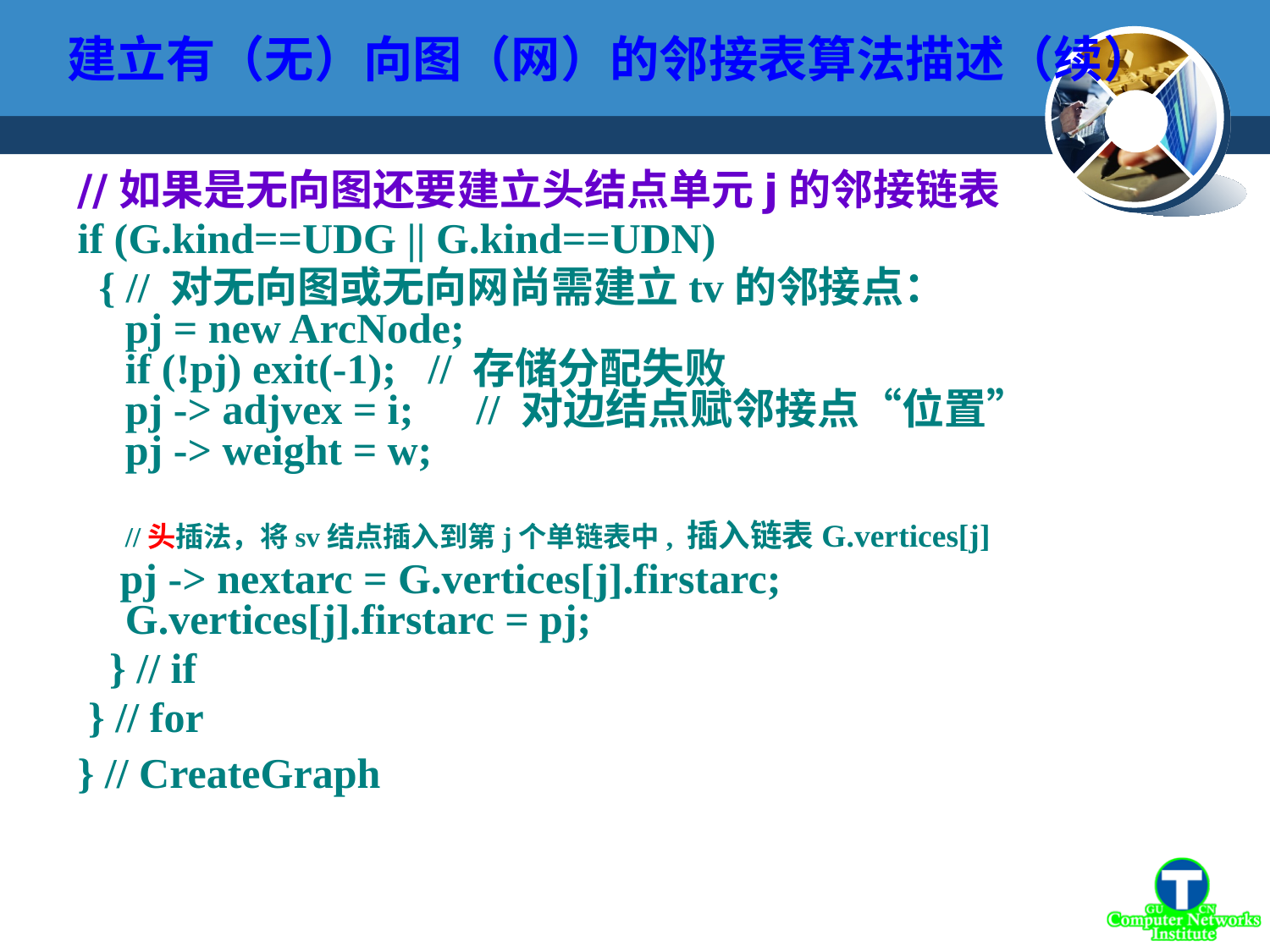

# 建立有（无）向图（网）的邻接表算法描述（续）
//如果是无向图还要建立头结点单元j的邻接链表
if (G.kind==UDG || G.kind==UDN)
  { // 对无向图或无向网尚需建立tv的邻接点：
pj = new ArcNode;
if (!pj) exit(-1);   // 存储分配失败
pj -> adjvex = i;　// 对边结点赋邻接点“位置”
pj -> weight = w;
//头插法，将sv结点插入到第j个单链表中, 插入链表G.vertices[j]
    pj -> nextarc = G.vertices[j].firstarc;
G.vertices[j].firstarc = pj;
   } // if
 } // for
} // CreateGraph
37